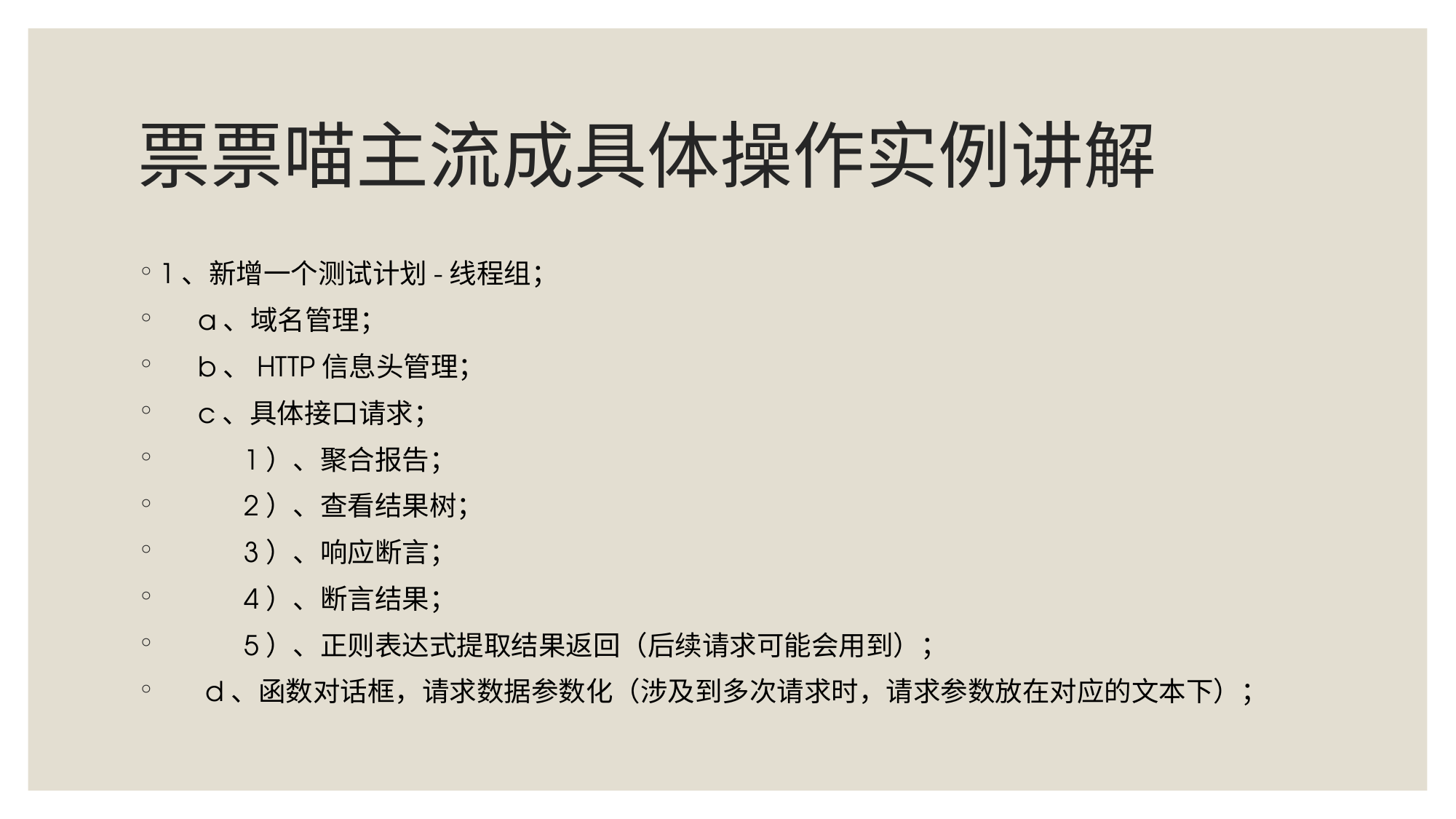

# 票票喵主流成具体操作实例讲解
1、新增一个测试计划-线程组；
     a、域名管理；
     b、HTTP信息头管理；
     c、具体接口请求；
           1）、聚合报告；
           2）、查看结果树；
           3）、响应断言；
           4）、断言结果；
           5）、正则表达式提取结果返回（后续请求可能会用到）；
      d、函数对话框，请求数据参数化（涉及到多次请求时，请求参数放在对应的文本下）；